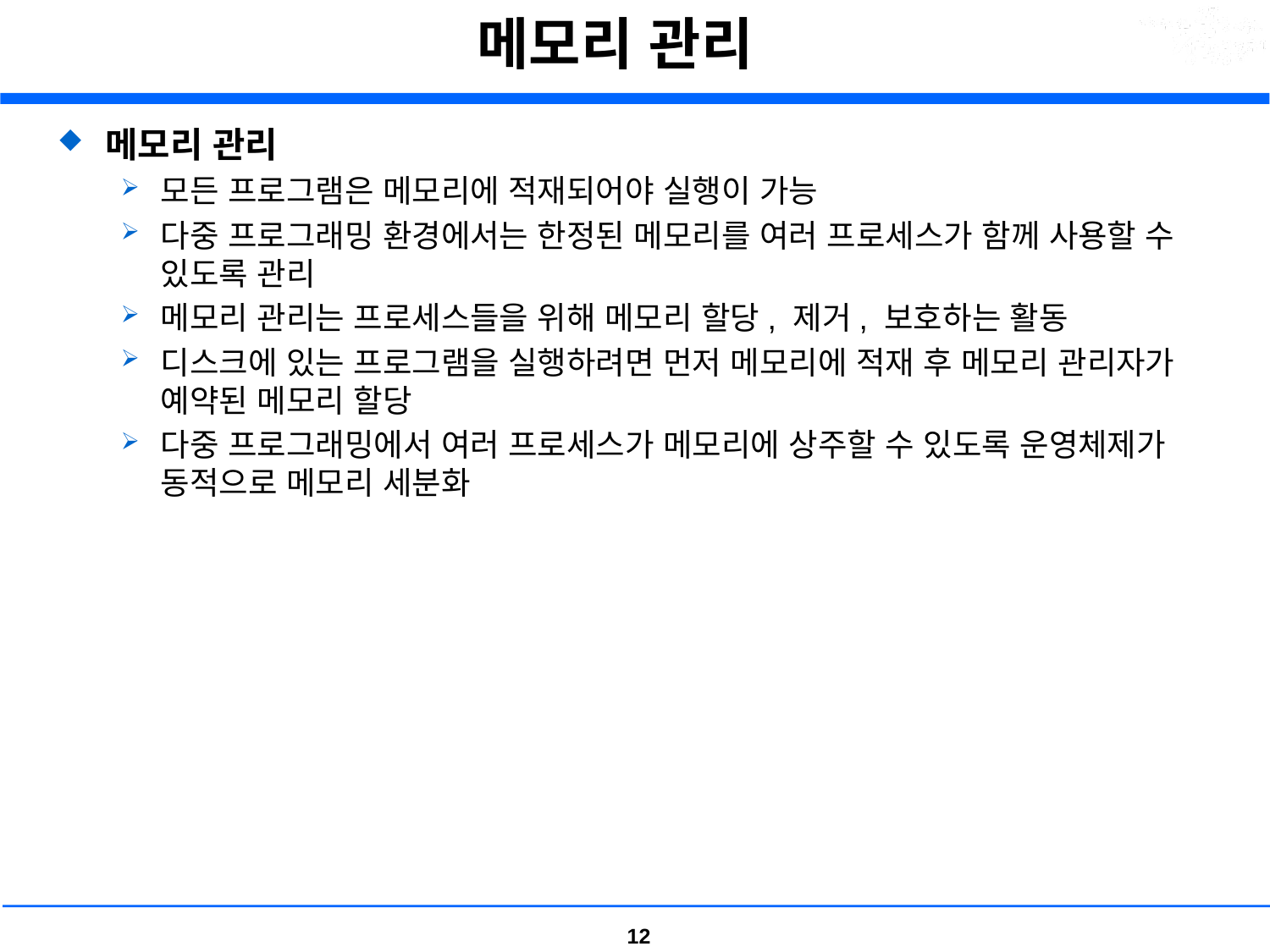

# 메모리 관리
메모리 관리
모든 프로그램은 메모리에 적재되어야 실행이 가능
다중 프로그래밍 환경에서는 한정된 메모리를 여러 프로세스가 함께 사용할 수 있도록 관리
메모리 관리는 프로세스들을 위해 메모리 할당, 제거, 보호하는 활동
디스크에 있는 프로그램을 실행하려면 먼저 메모리에 적재 후 메모리 관리자가 예약된 메모리 할당
다중 프로그래밍에서 여러 프로세스가 메모리에 상주할 수 있도록 운영체제가 동적으로 메모리 세분화